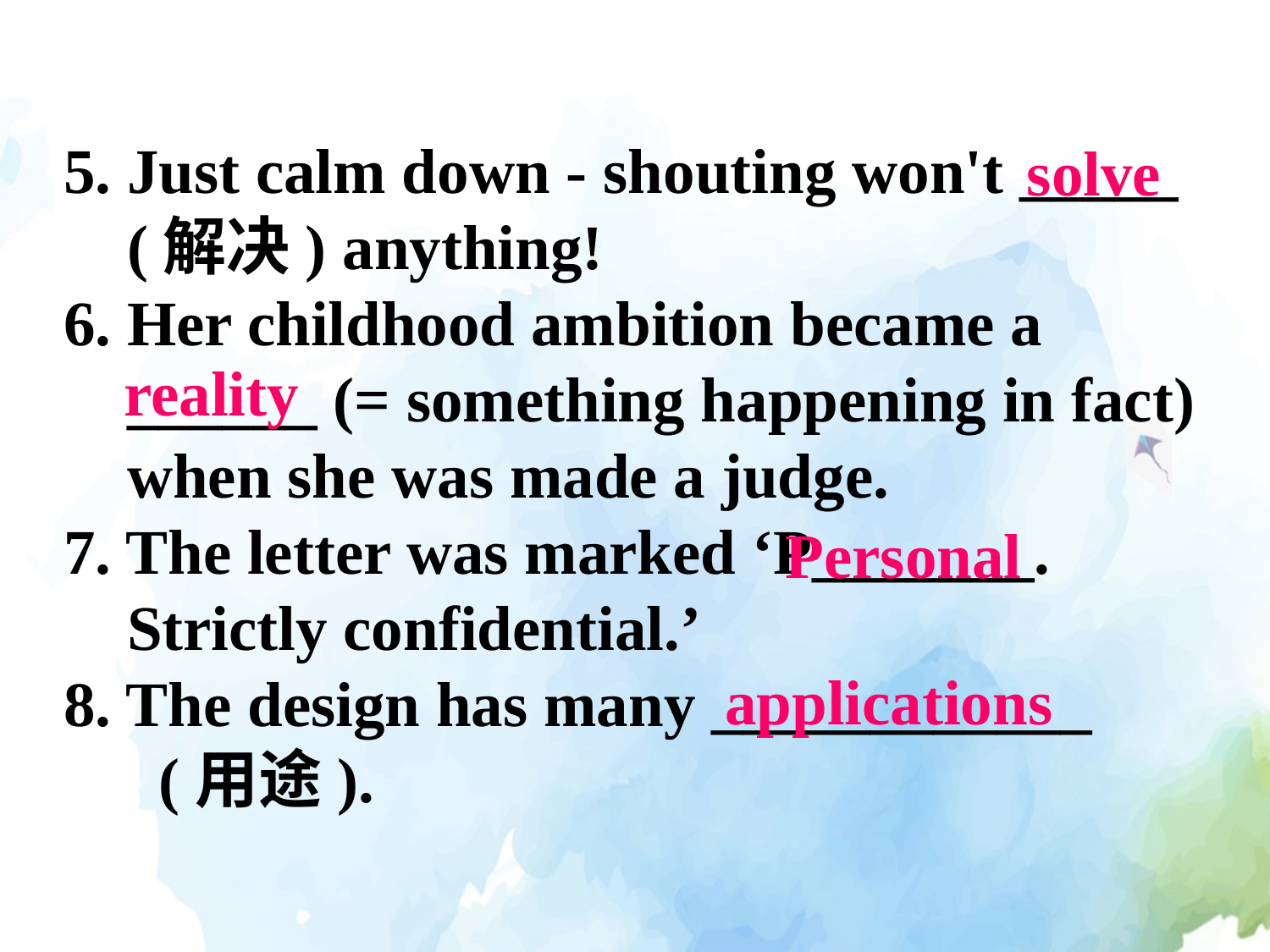

5. Just calm down - shouting won't _____
    (解决) anything!
6. Her childhood ambition became a
    ______ (= something happening in fact)
    when she was made a judge.
7. The letter was marked ‘P_______.
    Strictly confidential.’
8. The design has many ____________
      (用途).
solve
reality
Personal
applications